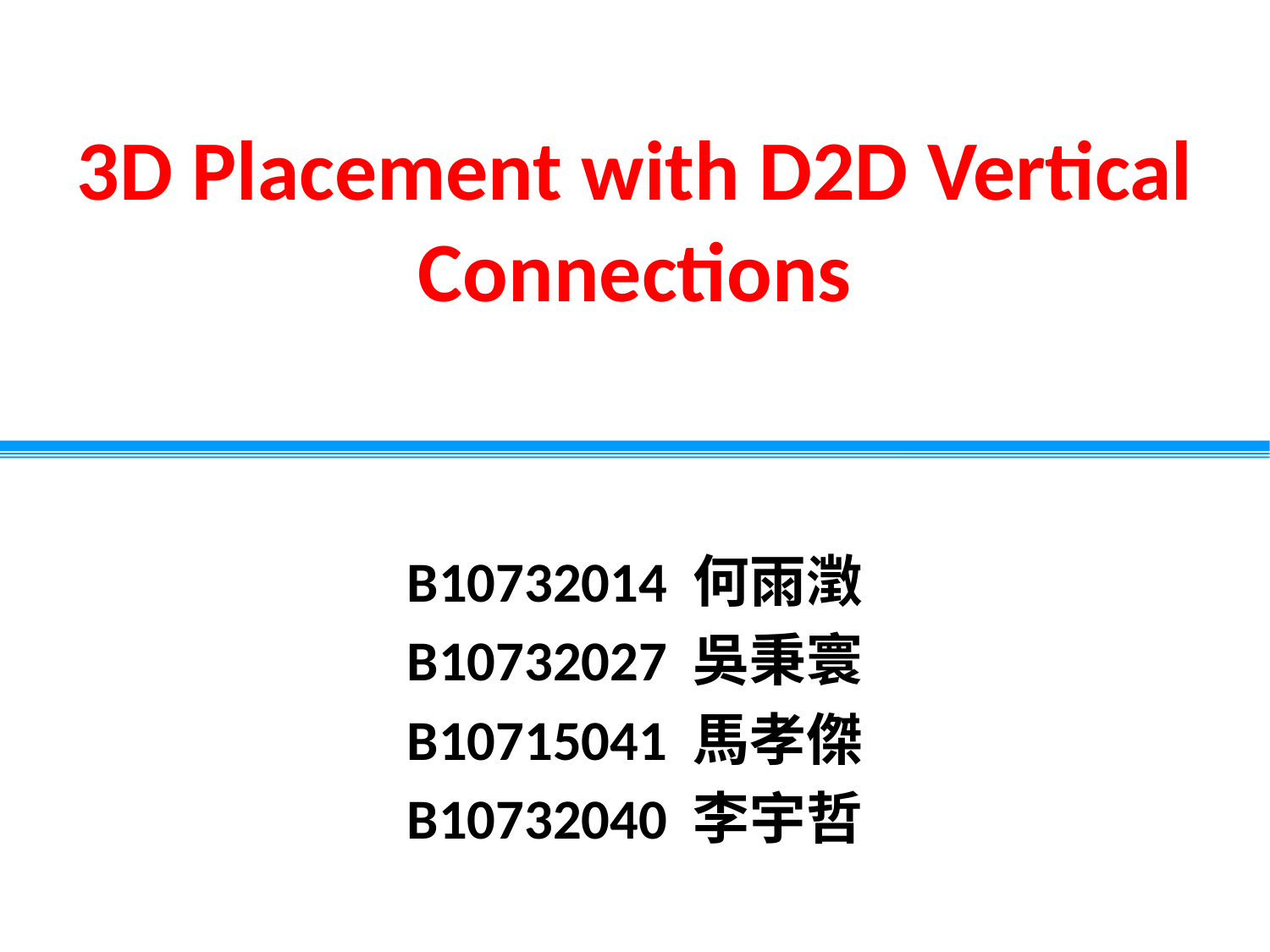

# 3D Placement with D2D Vertical Connections
B10732014 何雨澂
B10732027 吳秉寰
B10715041 馬孝傑
B10732040 李宇哲